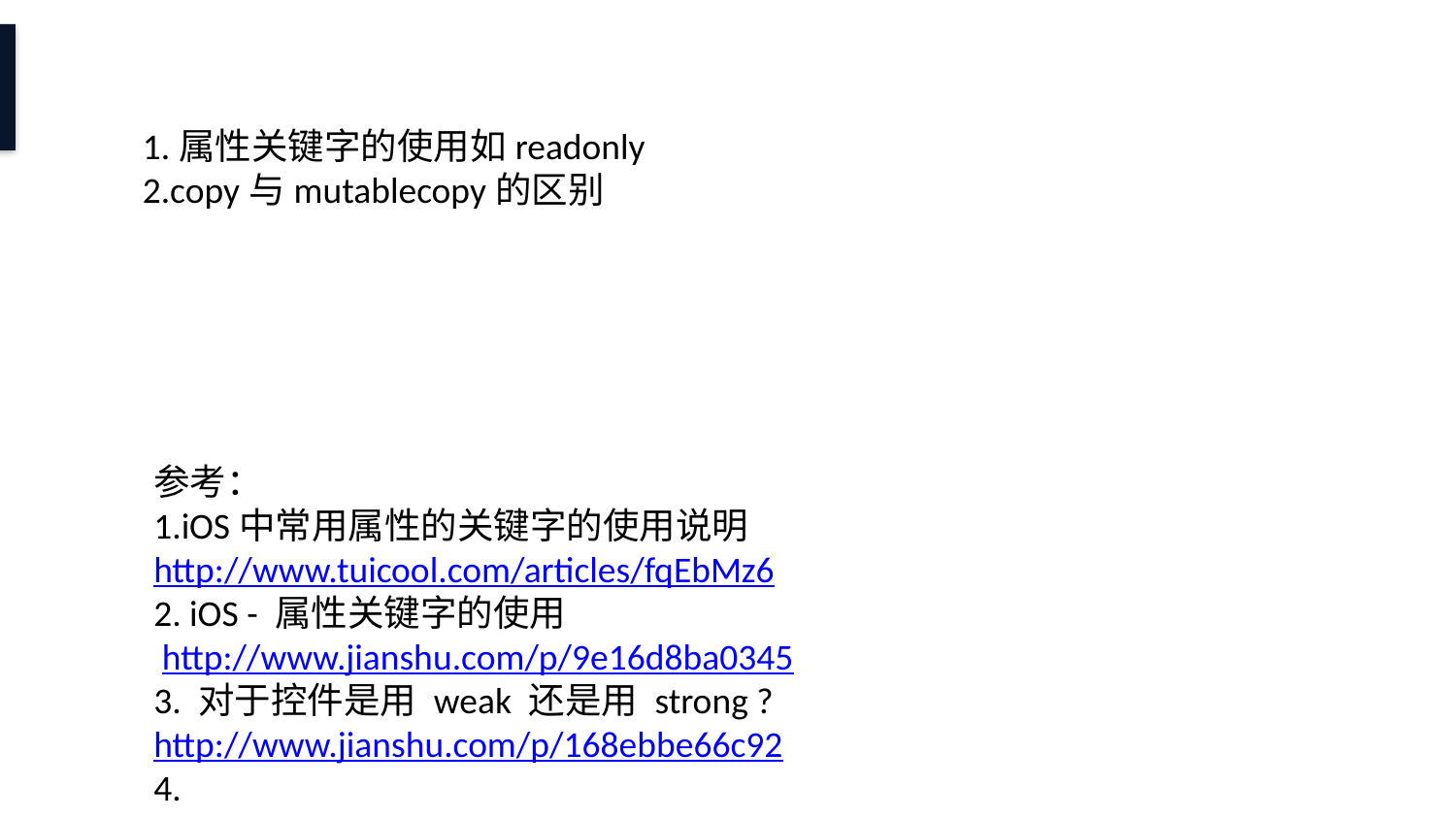

1.属性关键字的使用如readonly
2.copy与mutablecopy的区别
参考：
1.iOS中常用属性的关键字的使用说明
http://www.tuicool.com/articles/fqEbMz6
2. iOS - 属性关键字的使用
 http://www.jianshu.com/p/9e16d8ba0345
3. 对于控件是用 weak 还是用 strong ?
http://www.jianshu.com/p/168ebbe66c92
4.